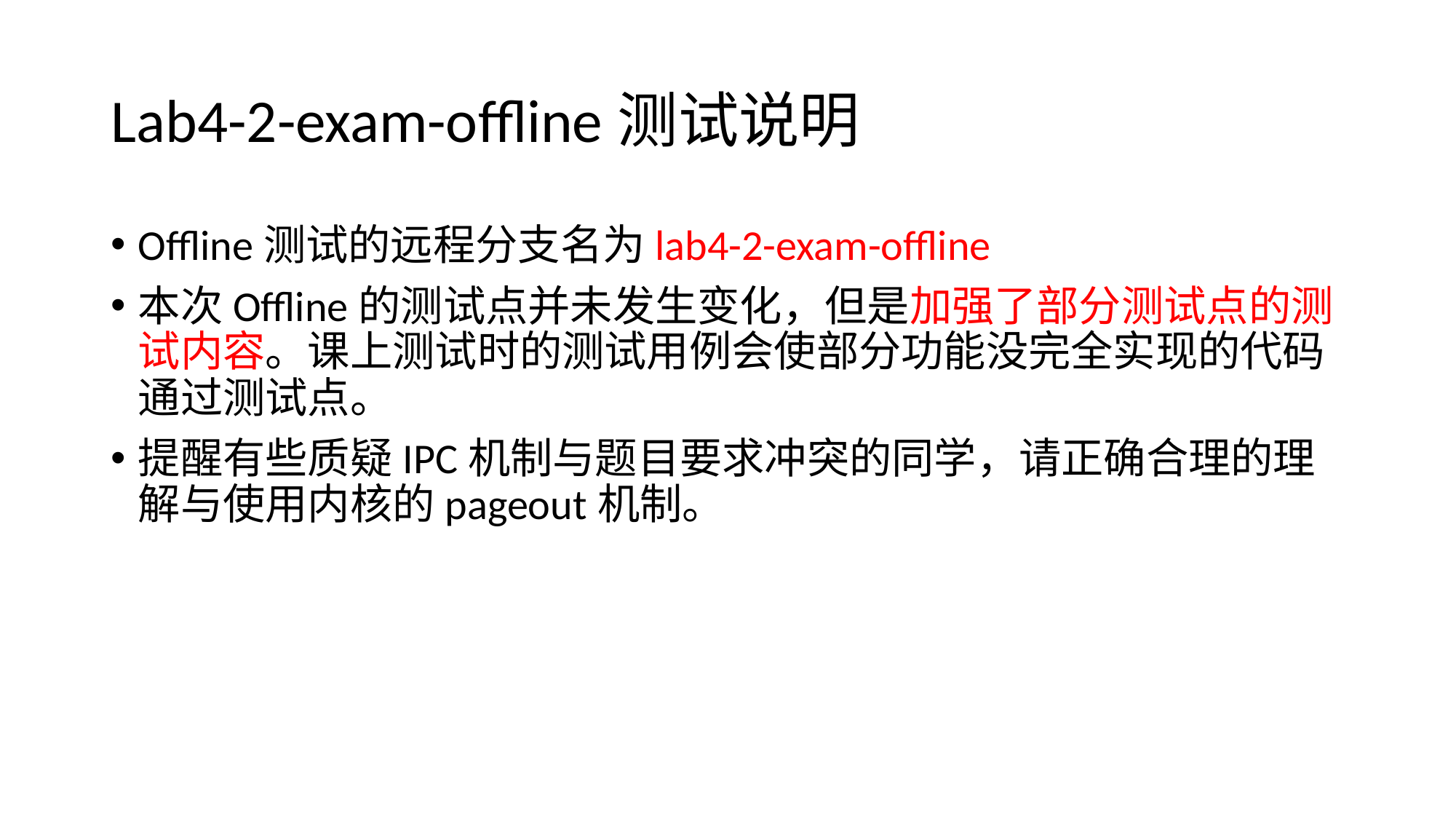

# Lab4-2-exam-offline测试说明
Offline测试的远程分支名为lab4-2-exam-offline
本次Offline的测试点并未发生变化，但是加强了部分测试点的测试内容。课上测试时的测试用例会使部分功能没完全实现的代码通过测试点。
提醒有些质疑IPC机制与题目要求冲突的同学，请正确合理的理解与使用内核的pageout机制。